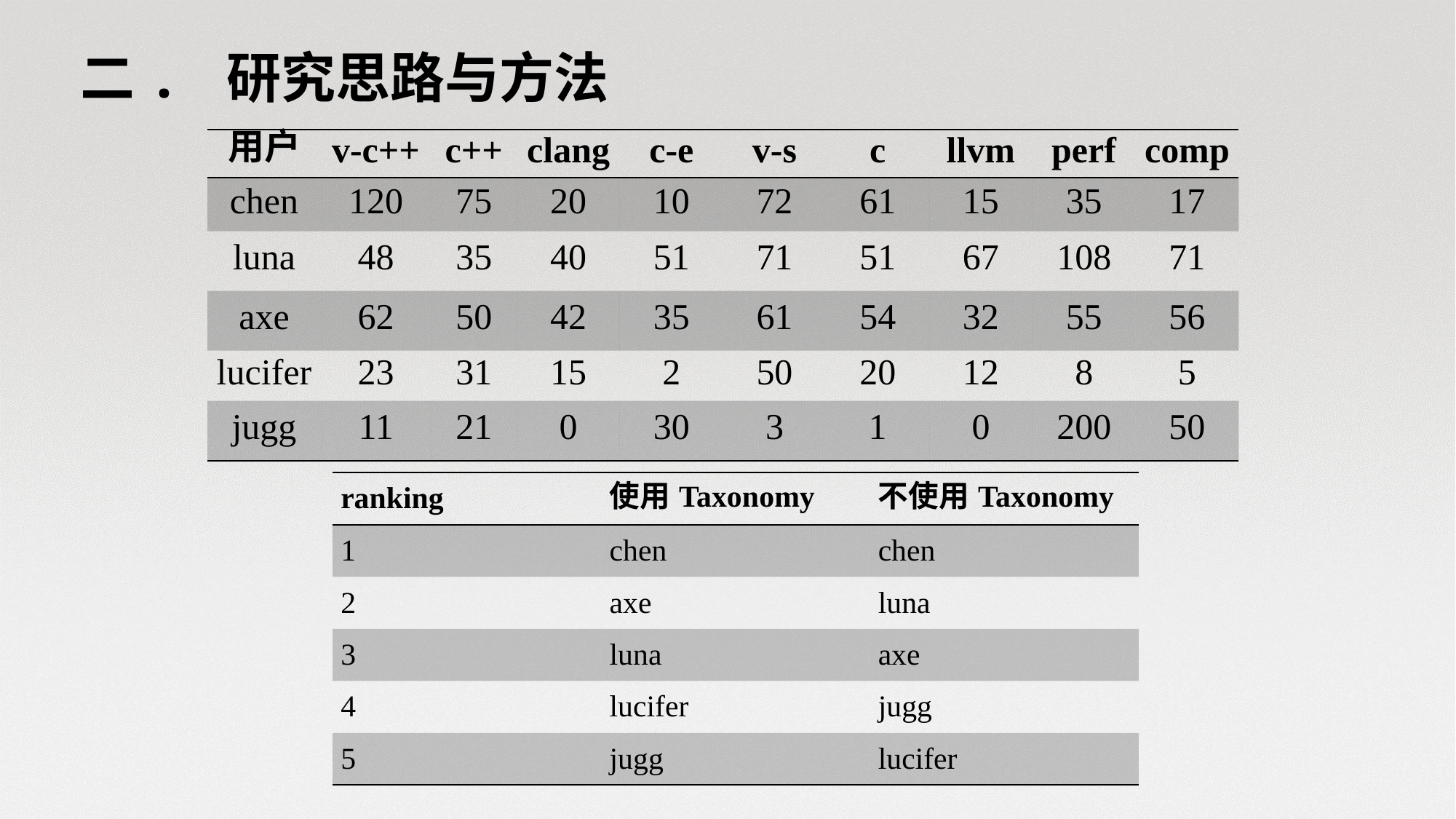

二. 研究思路与方法
| 用户 | v-c++ | c++ | clang | c-e | v-s | c | llvm | perf | comp |
| --- | --- | --- | --- | --- | --- | --- | --- | --- | --- |
| chen | 120 | 75 | 20 | 10 | 72 | 61 | 15 | 35 | 17 |
| luna | 48 | 35 | 40 | 51 | 71 | 51 | 67 | 108 | 71 |
| axe | 62 | 50 | 42 | 35 | 61 | 54 | 32 | 55 | 56 |
| lucifer | 23 | 31 | 15 | 2 | 50 | 20 | 12 | 8 | 5 |
| jugg | 11 | 21 | 0 | 30 | 3 | 1 | 0 | 200 | 50 |
| ranking | 使用Taxonomy | 不使用Taxonomy |
| --- | --- | --- |
| 1 | chen | chen |
| 2 | axe | luna |
| 3 | luna | axe |
| 4 | lucifer | jugg |
| 5 | jugg | lucifer |